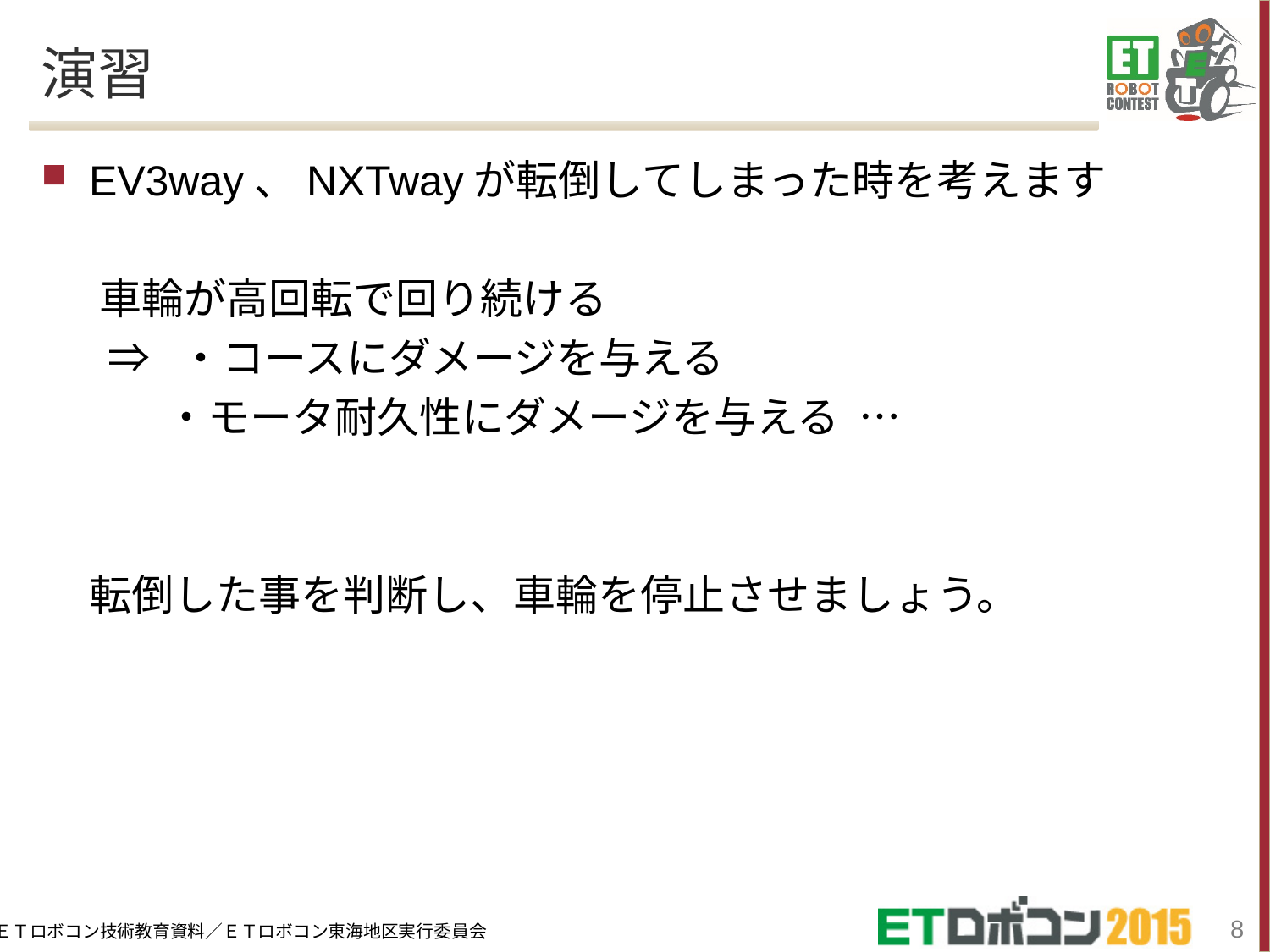

# 演習
EV3way、NXTwayが転倒してしまった時を考えます

     車輪が高回転で回り続ける
       ⇒  ・コースにダメージを与える
            ・モータ耐久性にダメージを与える  …

    転倒した事を判断し、車輪を停止させましょう。
8